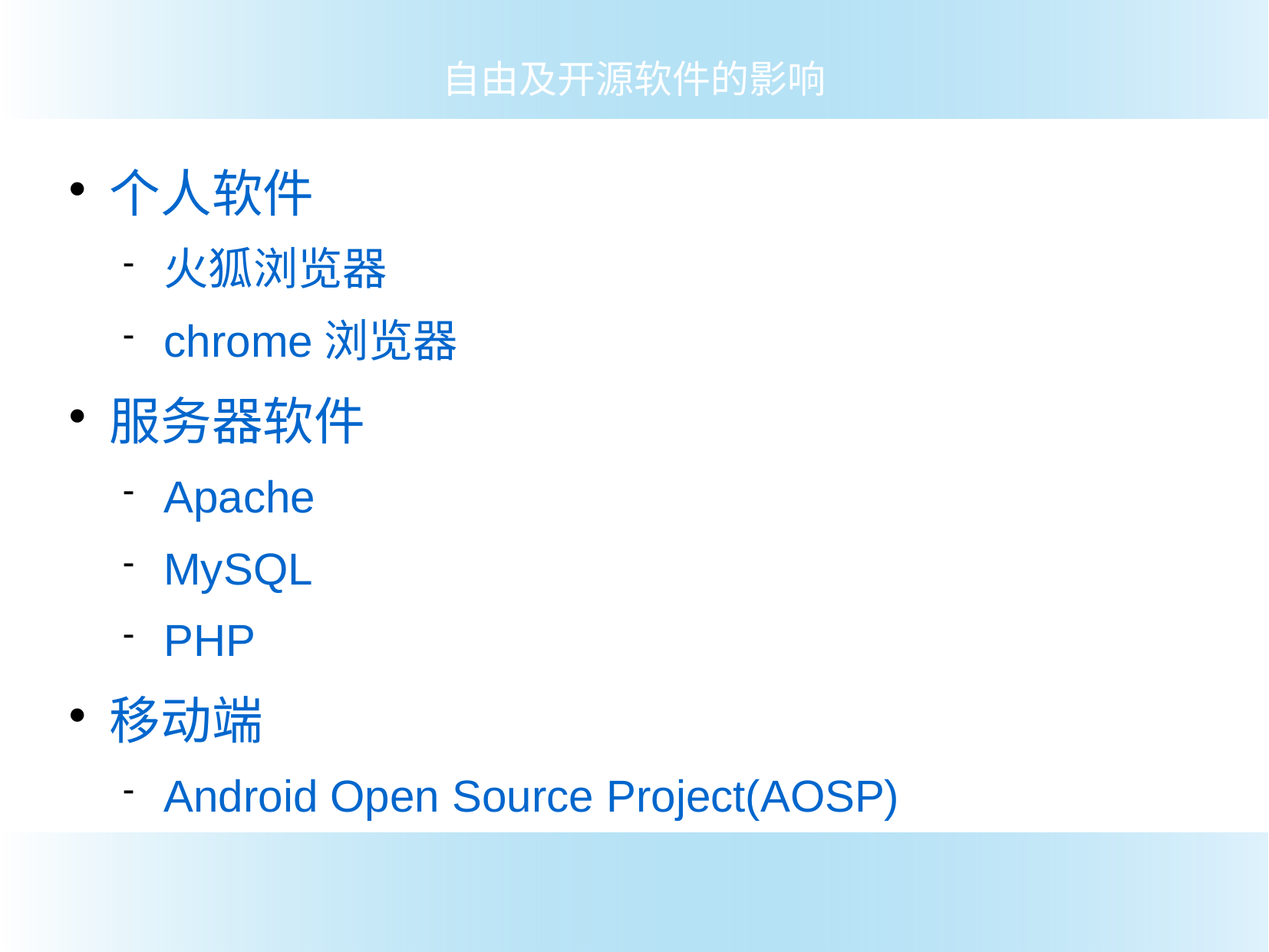

自由及开源软件的影响
个人软件
火狐浏览器
chrome浏览器
服务器软件
Apache
MySQL
PHP
移动端
Android Open Source Project(AOSP)